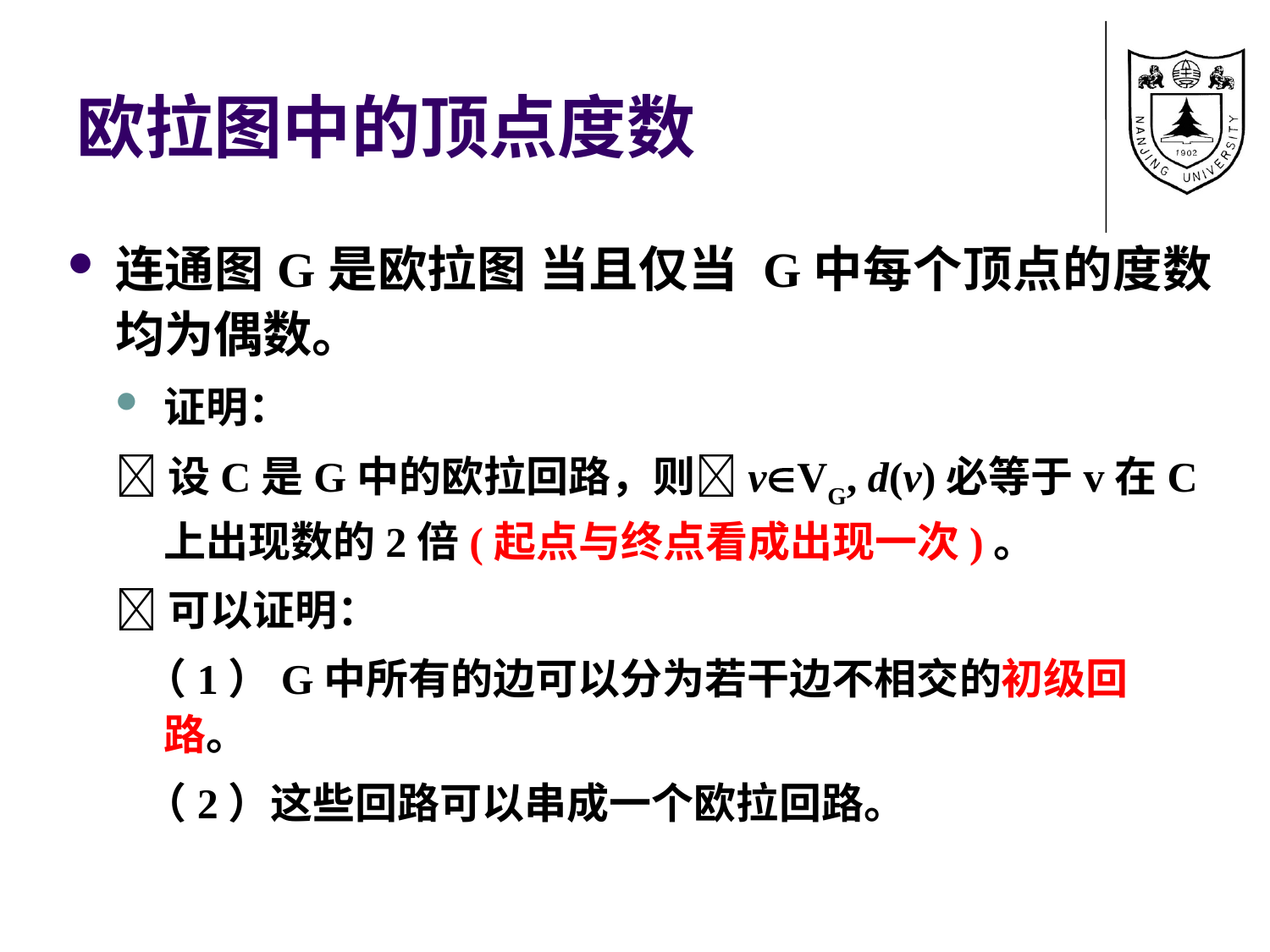

# 欧拉图中的顶点度数
连通图G是欧拉图 当且仅当 G中每个顶点的度数均为偶数。
证明：
⇒设C是G中的欧拉回路，则∀v∈VG, d(v)必等于v在C上出现数的2倍(起点与终点看成出现一次)。
⇐可以证明：
  （1）G中所有的边可以分为若干边不相交的初级回路。
  （2）这些回路可以串成一个欧拉回路。